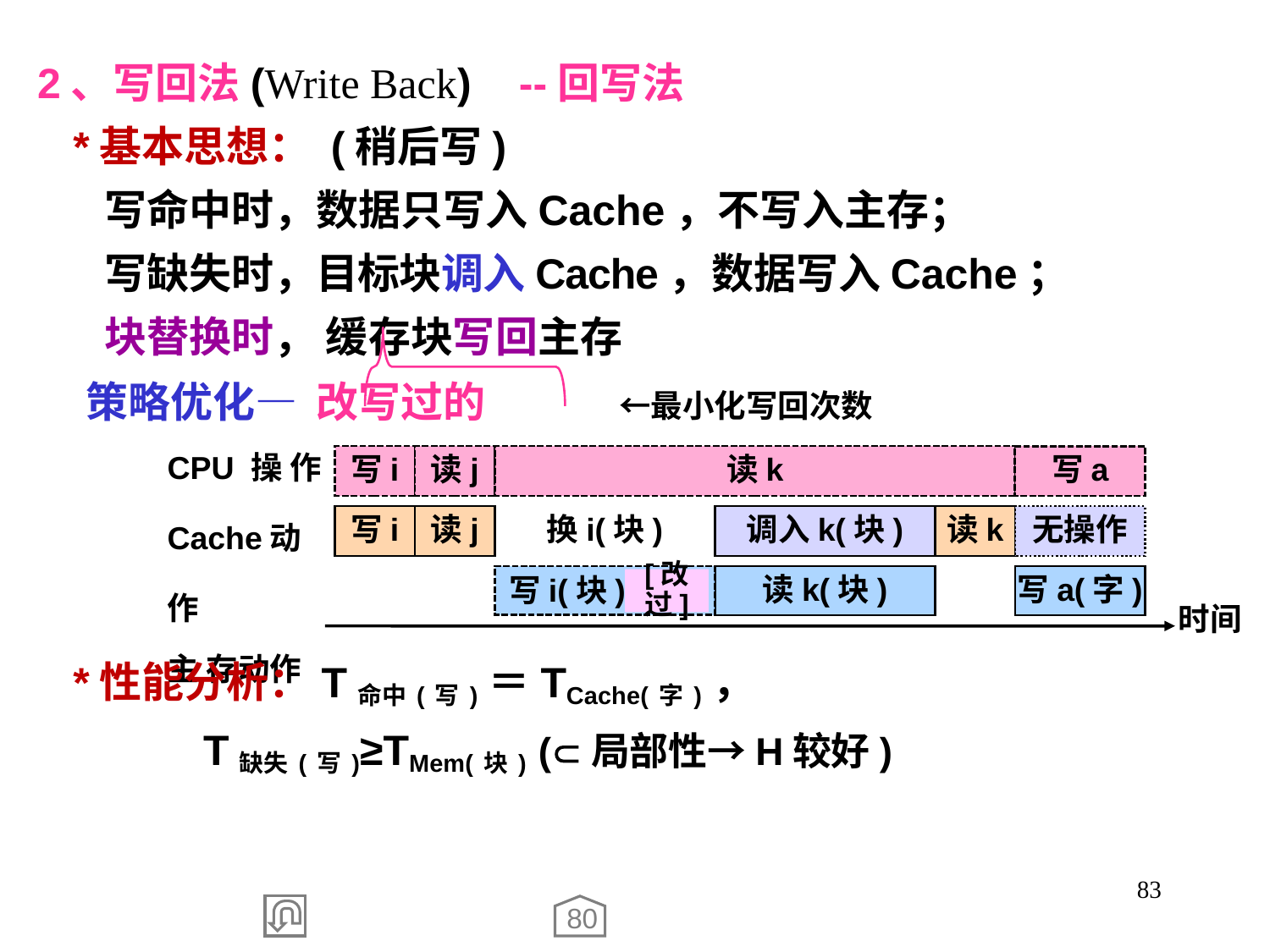

2、写回法(Write Back)    --回写法
   *基本思想： (稍后写)
      写命中时，数据只写入Cache，不写入主存；
      写缺失时，目标块调入Cache，数据写入Cache；
      块替换时， 缓存块写回主存

    策略优化—  改写过的              ←最小化写回次数
写i
读j
读k
CPU 操 作
Cache动作
主 存动作
写a
换i(块)
调入k(块)
写i
读j
读k
无操作
 写i(块)
读k(块)
写a(字)
时间

[改过]
   *性能分析：T命中(写)＝TCache(字)，
              T缺失(写)≥TMem(块) (⊂局部性→H较好)
83

80